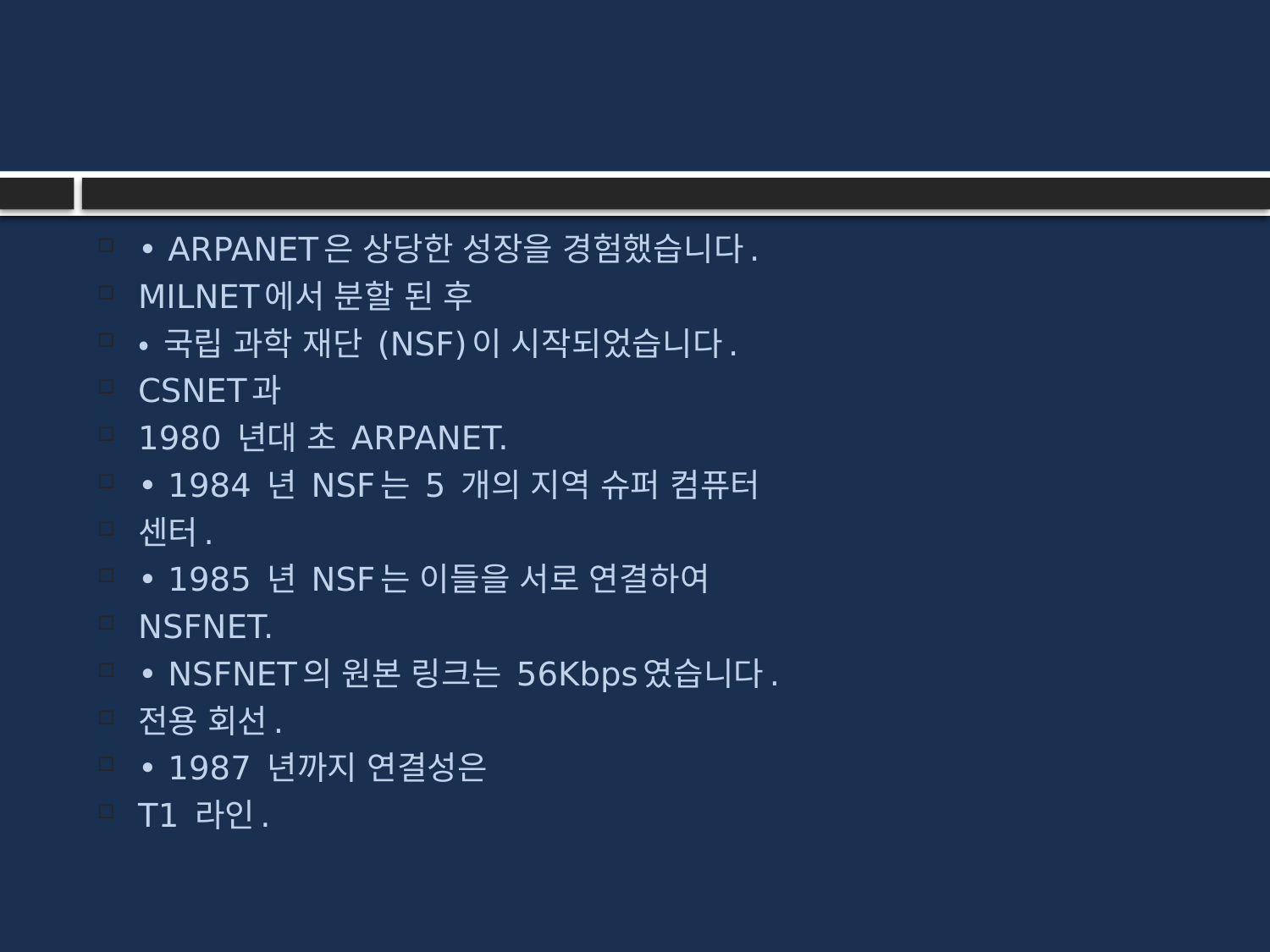

#
• ARPANET은 상당한 성장을 경험했습니다.
MILNET에서 분할 된 후
• 국립 과학 재단 (NSF)이 시작되었습니다.
CSNET과
1980 년대 초 ARPANET.
• 1984 년 NSF는 5 개의 지역 슈퍼 컴퓨터
센터.
• 1985 년 NSF는 이들을 서로 연결하여
NSFNET.
• NSFNET의 원본 링크는 56Kbps였습니다.
전용 회선.
• 1987 년까지 연결성은
T1 라인.